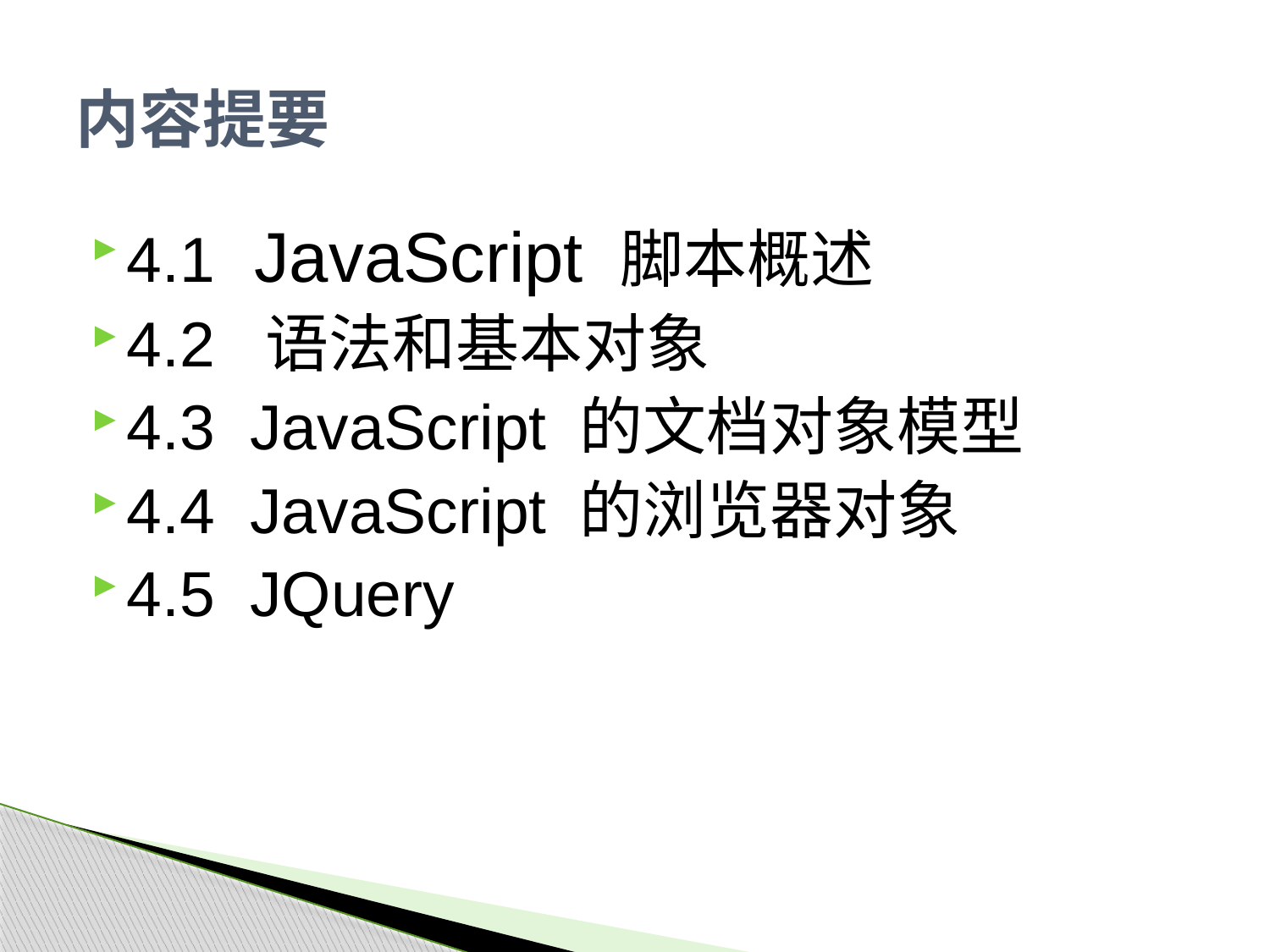

# 内容提要
4.1  JavaScript 脚本概述
4.2  语法和基本对象
4.3  JavaScript 的文档对象模型
4.4  JavaScript 的浏览器对象
4.5  JQuery